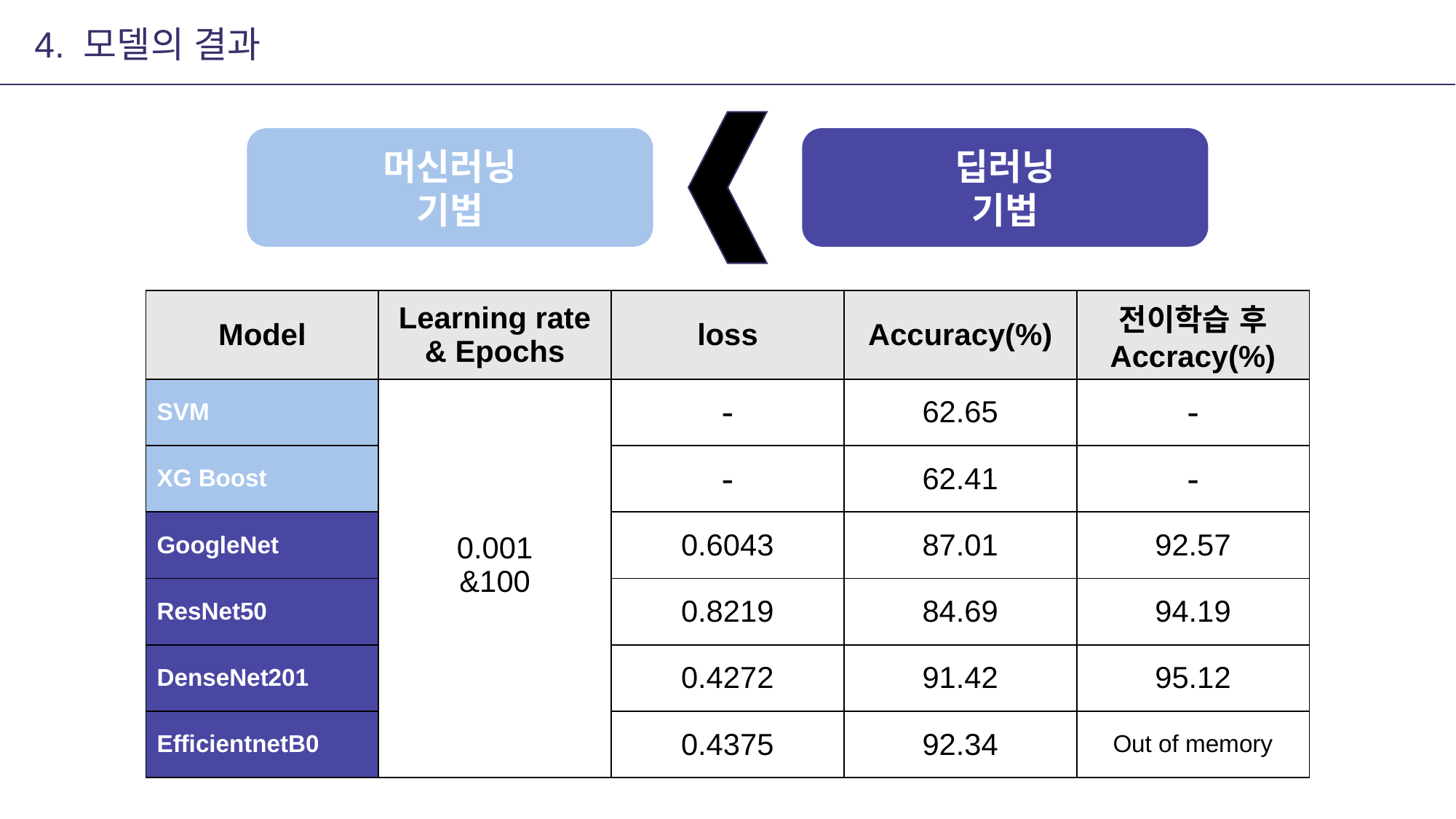

4. 모델의 결과

머신러닝
기법
딥러닝
기법
| Model | Learning rate & Epochs | loss | Accuracy(%) | 전이학습 후 Accracy(%) |
| --- | --- | --- | --- | --- |
| SVM | 0.001 &100 | - | 62.65 | - |
| XG Boost |  | - | 62.41 | - |
| GoogleNet |  | 0.6043 | 87.01 | 92.57 |
| ResNet50 |  | 0.8219 | 84.69 | 94.19 |
| DenseNet201 |  | 0.4272 | 91.42 | 95.12 |
| EfficientnetB0 |  | 0.4375 | 92.34 | Out of memory |